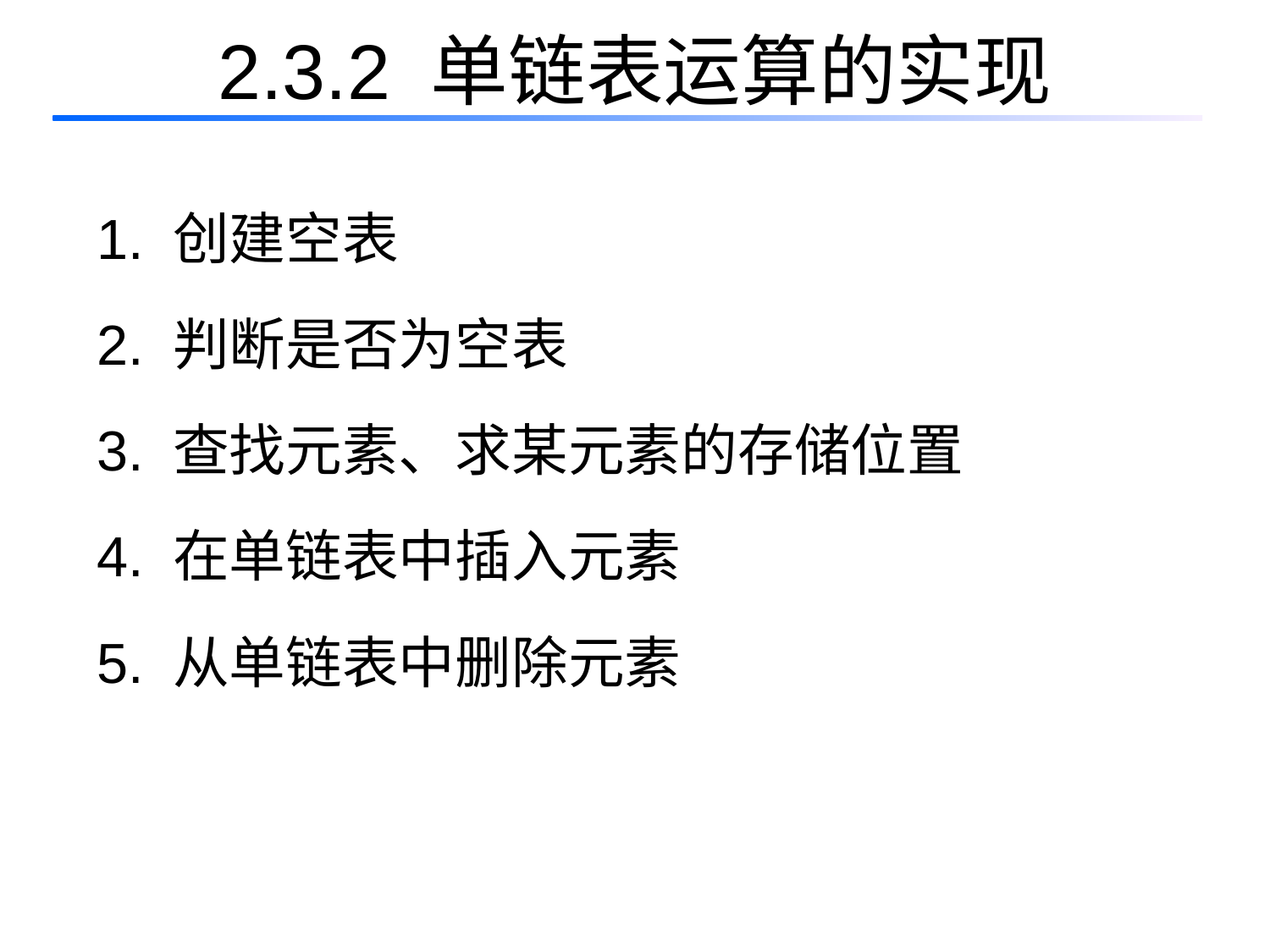

# 2.3.2 单链表运算的实现

  1. 创建空表
  2. 判断是否为空表
  3. 查找元素、求某元素的存储位置
  4. 在单链表中插入元素
  5. 从单链表中删除元素